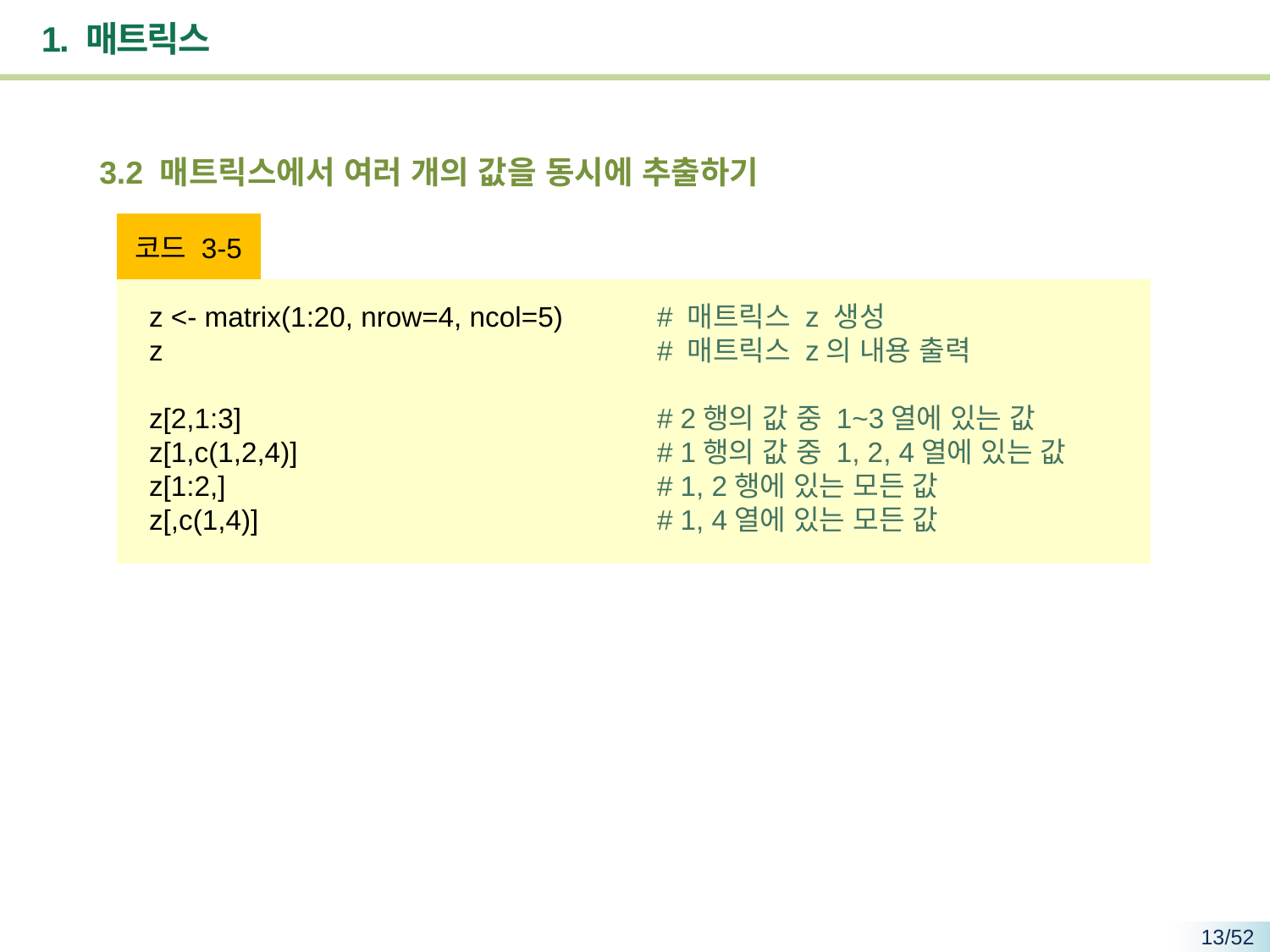

# 1. 매트릭스

   3.2 매트릭스에서 여러 개의 값을 동시에 추출하기

코드 3-5

z <- matrix(1:20, nrow=4, ncol=5) 	# 매트릭스 z 생성
z 				# 매트릭스 z의 내용 출력

z[2,1:3] 				# 2행의 값 중 1~3열에 있는 값
z[1,c(1,2,4)] 			# 1행의 값 중 1, 2, 4열에 있는 값
z[1:2,] 				# 1, 2행에 있는 모든 값
z[,c(1,4)] 				# 1, 4열에 있는 모든 값